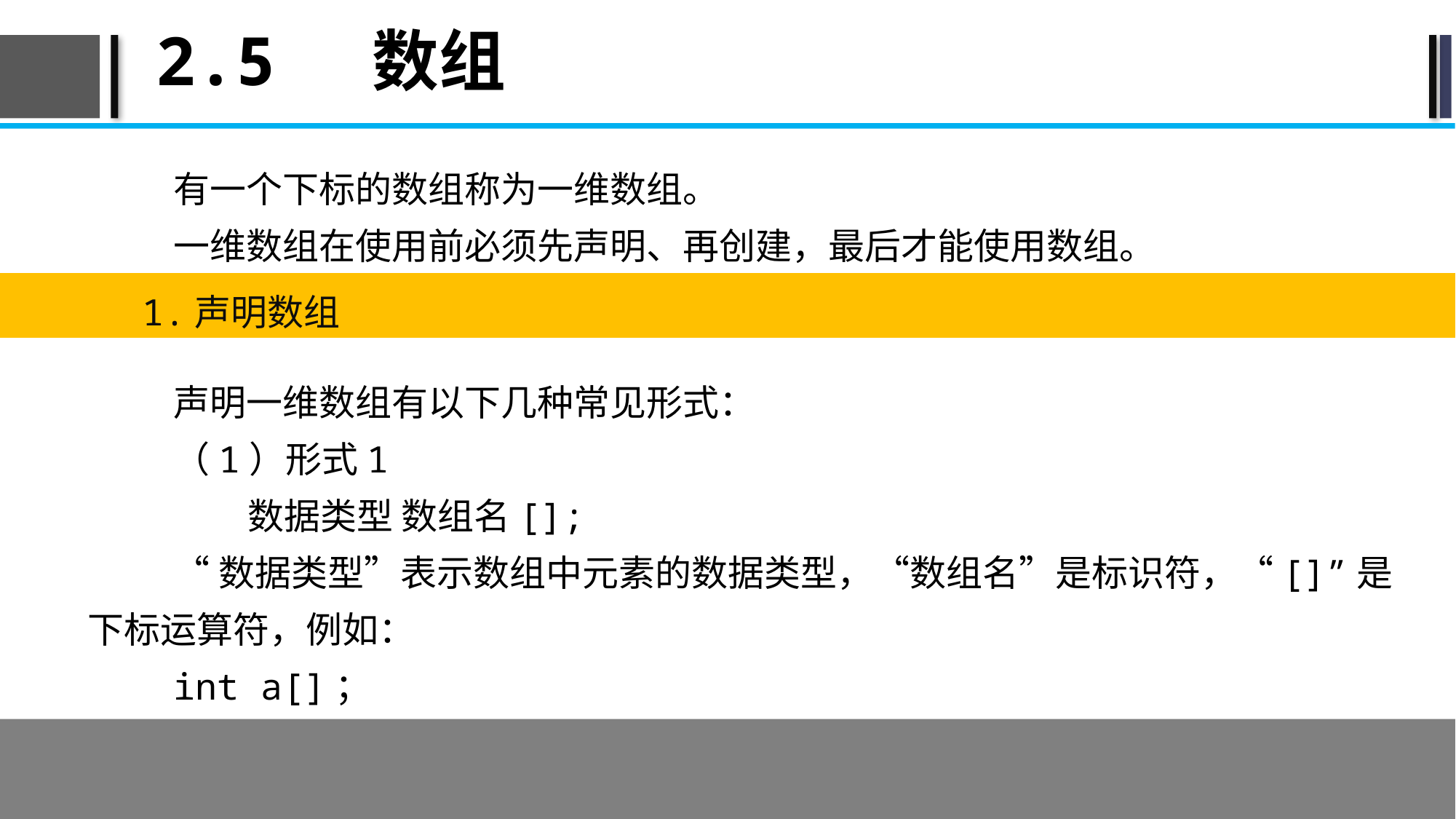

# 2.5  数组

有一个下标的数组称为一维数组。
一维数组在使用前必须先声明、再创建，最后才能使用数组。

声明一维数组有以下几种常见形式：
（1）形式1
数据类型 数组名[];
“数据类型”表示数组中元素的数据类型，“数组名”是标识符，“[]”是下标运算符，例如：
int a[]；

1.声明数组